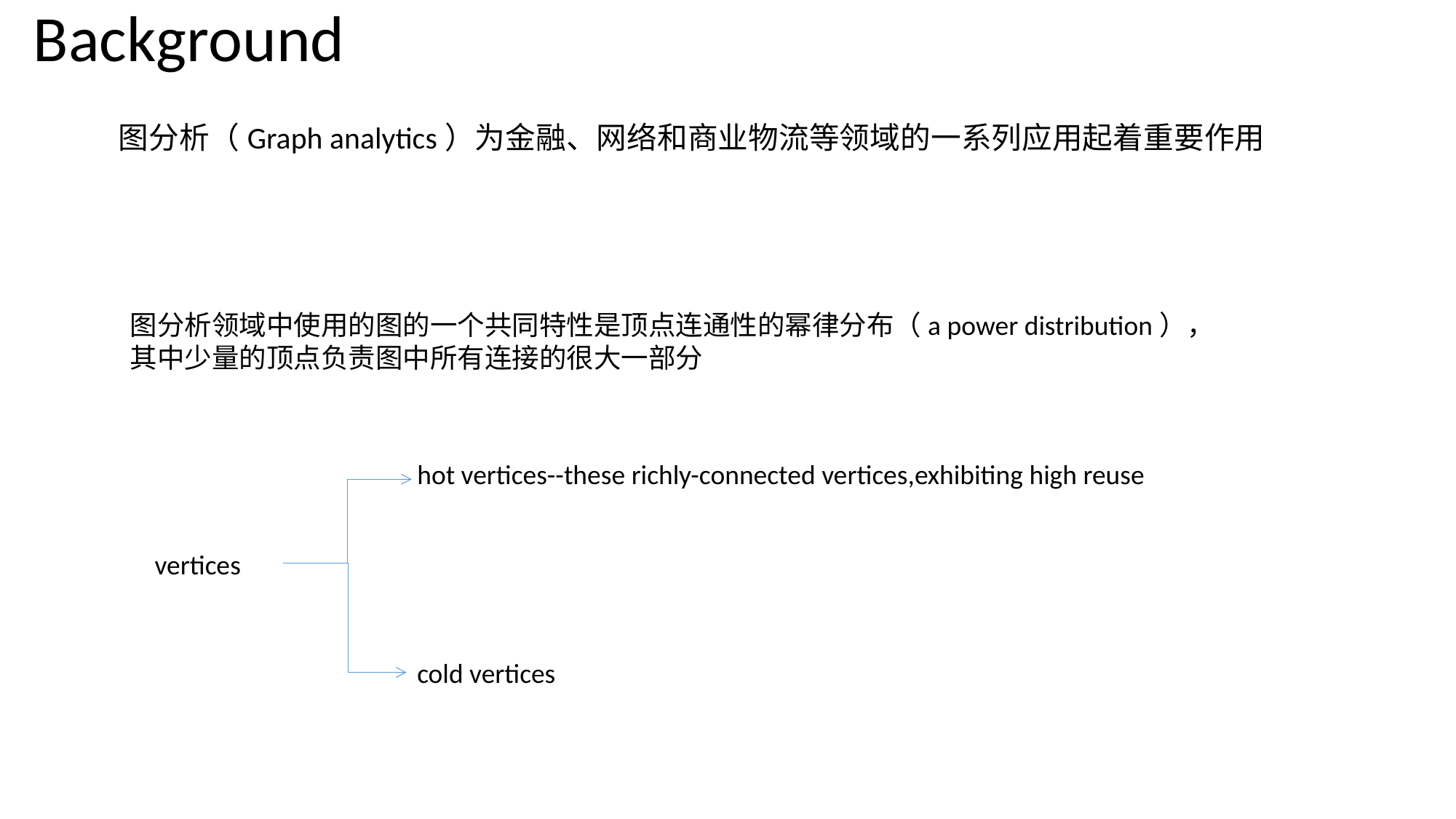

Background

图分析（Graph analytics）为金融、网络和商业物流等领域的一系列应用起着重要作用
图分析领域中使用的图的一个共同特性是顶点连通性的幂律分布（a power distribution），其中少量的顶点负责图中所有连接的很大一部分
hot vertices--these richly-connected vertices,exhibiting high reuse
vertices
cold vertices